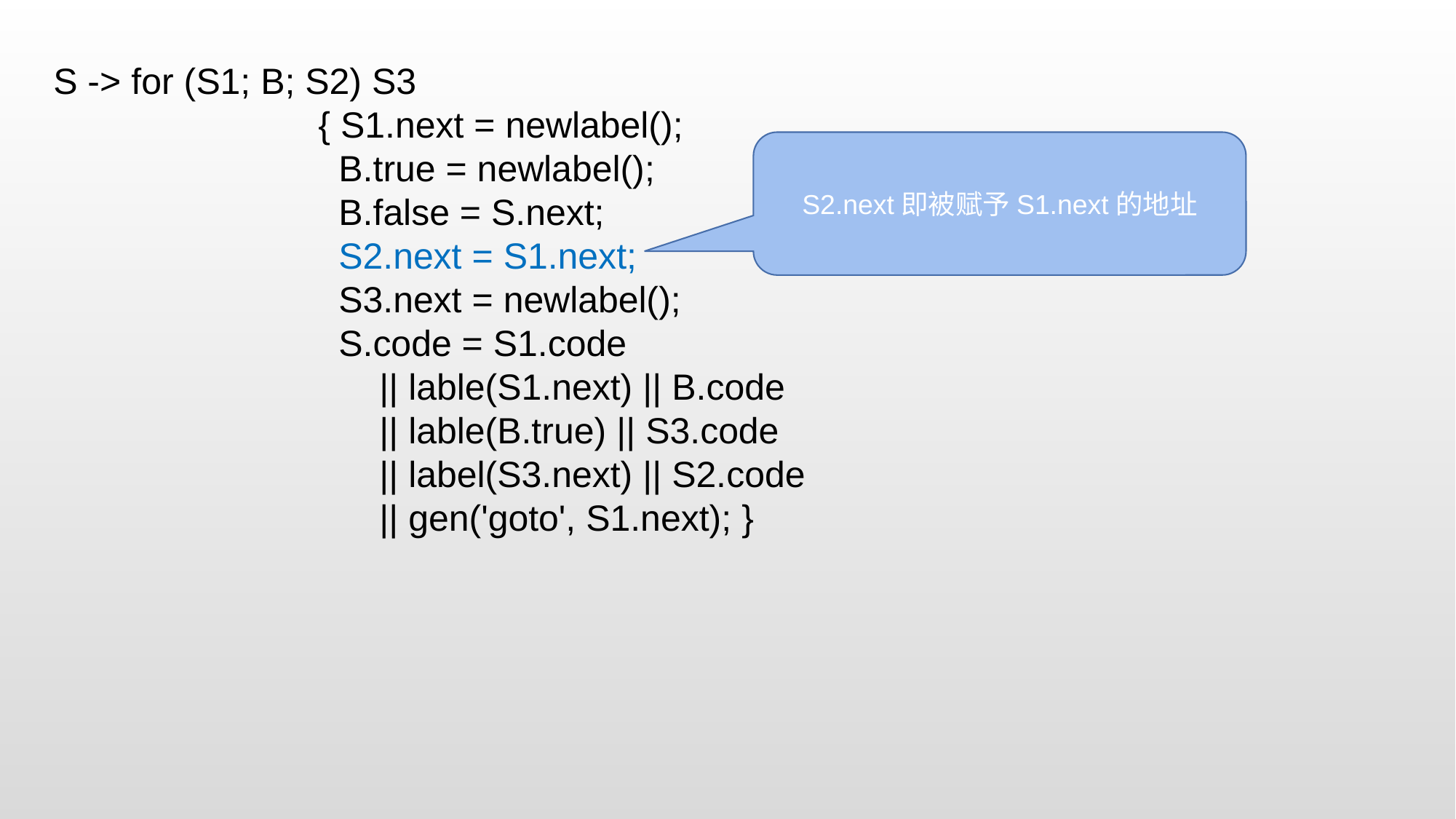

S -> for (S1; B; S2) S3
                          { S1.next = newlabel();
                            B.true = newlabel();
                            B.false = S.next;
                            S2.next = S1.next;
                            S3.next = newlabel();
                            S.code = S1.code
                                || lable(S1.next) || B.code
                                || lable(B.true) || S3.code
                                || label(S3.next) || S2.code
                                || gen('goto', S1.next); }
S2.next即被赋予S1.next的地址